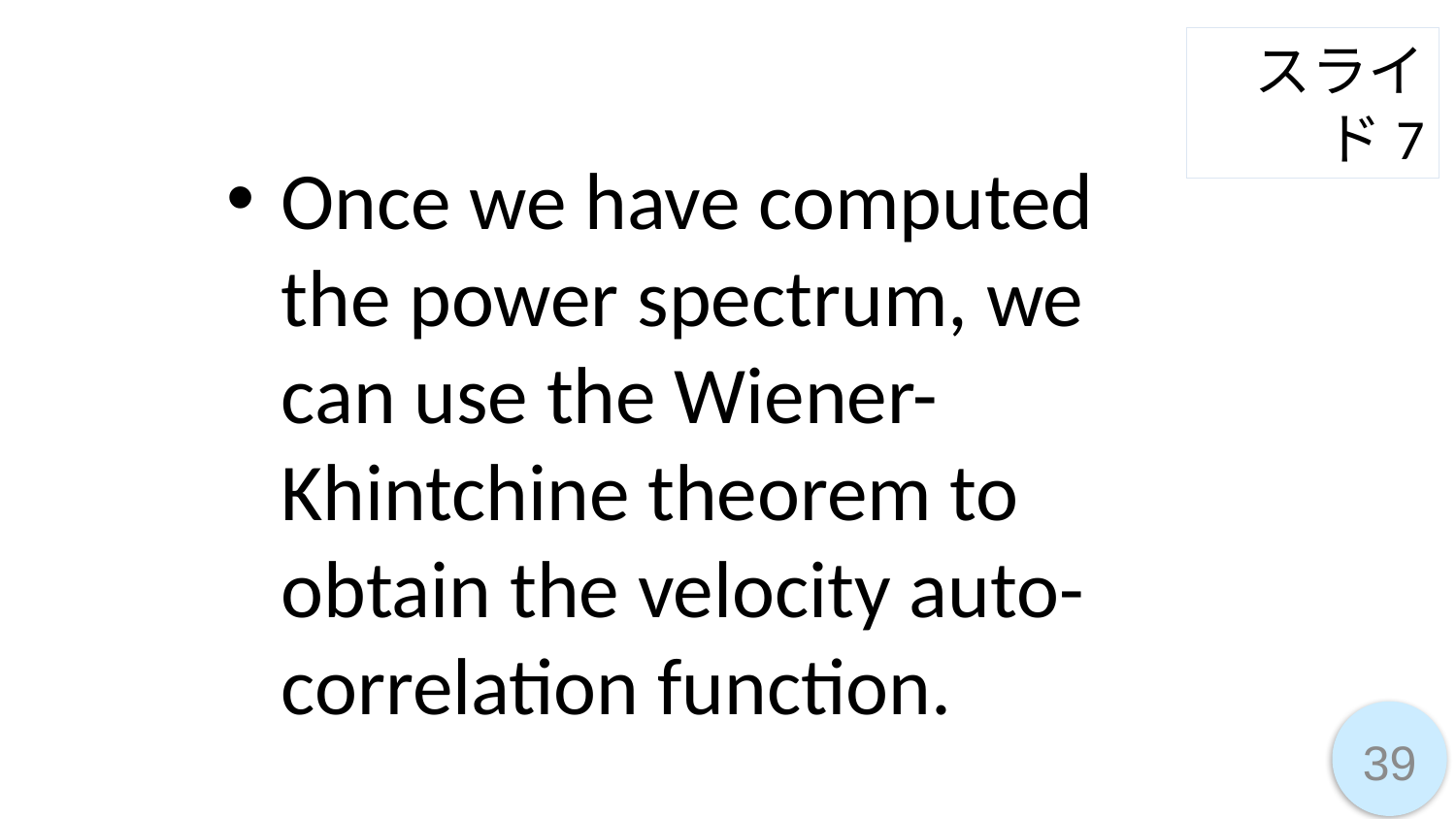

スライド7
Once we have computed the power spectrum, we can use the Wiener-Khintchine theorem to obtain the velocity auto-correlation function.
39